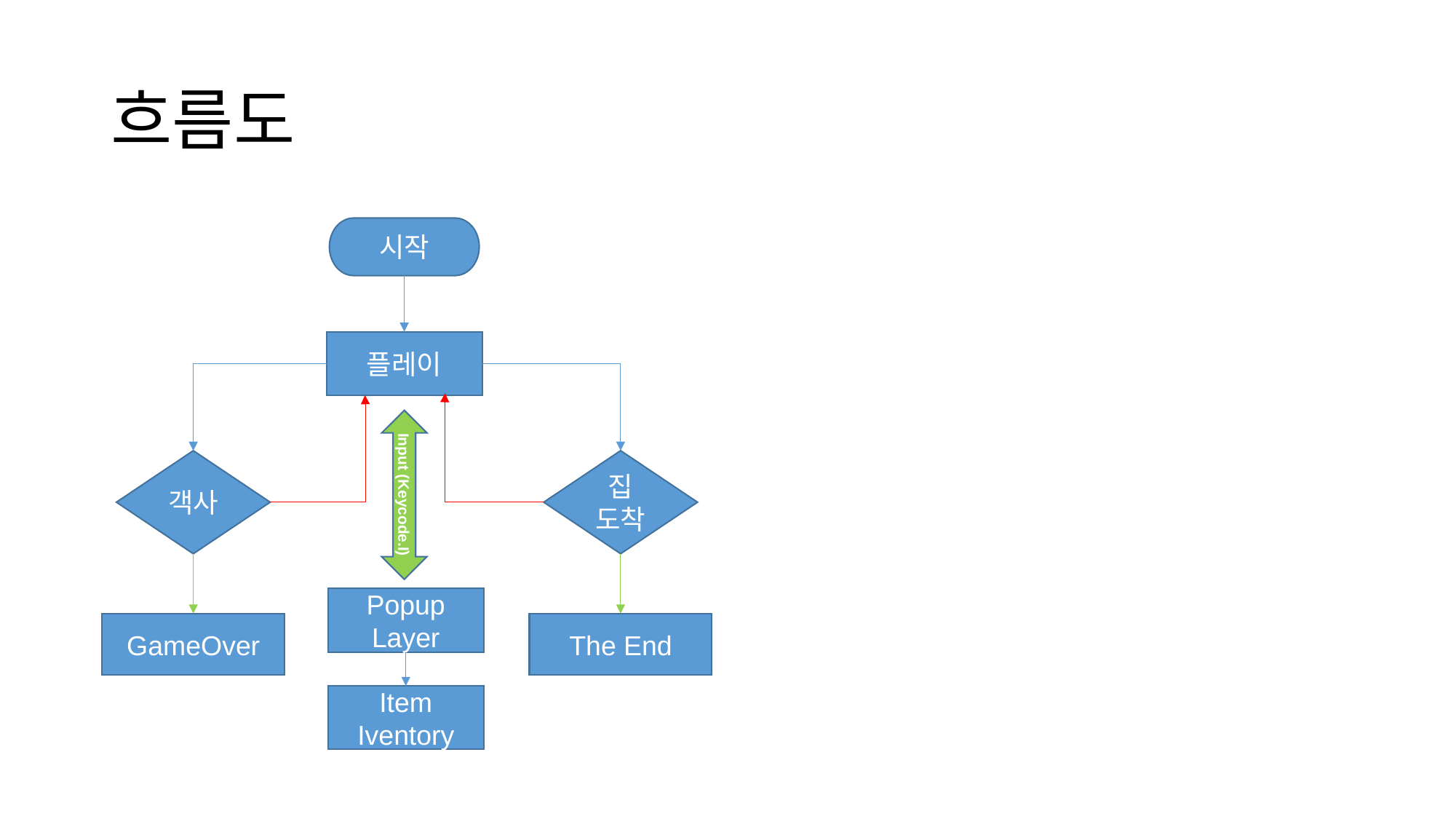

# 흐름도
시작
플레이
객사
집
도착
Input (Keycode.I)
Popup
Layer
GameOver
The End
Item
Iventory